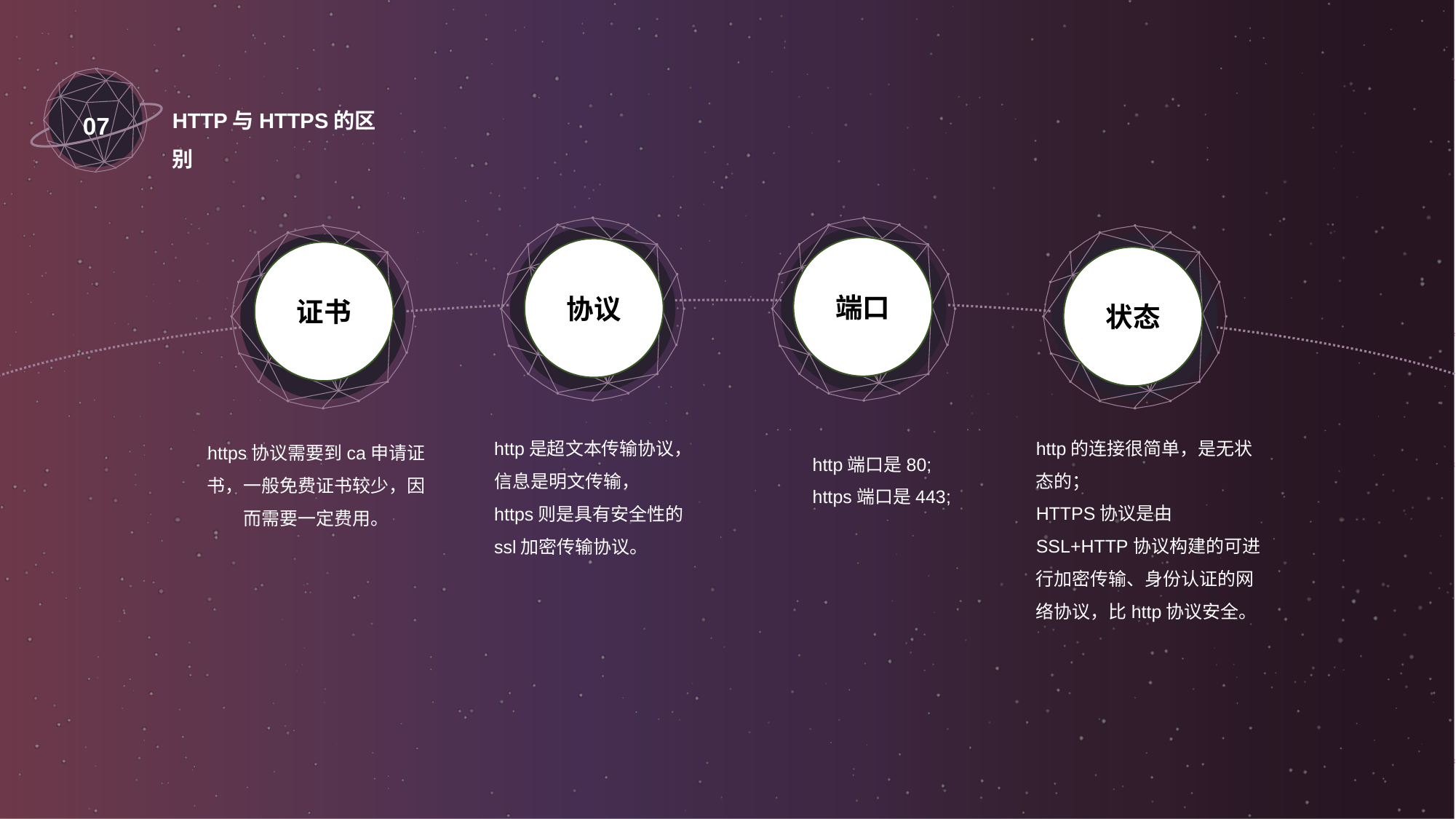

07

HTTP与HTTPS的区别

端口
协议
证书
状态

http的连接很简单，是无状态的；
HTTPS协议是由SSL+HTTP协议构建的可进行加密传输、身份认证的网络协议，比http协议安全。
http是超文本传输协议，信息是明文传输，
https则是具有安全性的ssl加密传输协议。
https协议需要到ca申请证书，一般免费证书较少，因而需要一定费用。
http端口是80;
https端口是443;